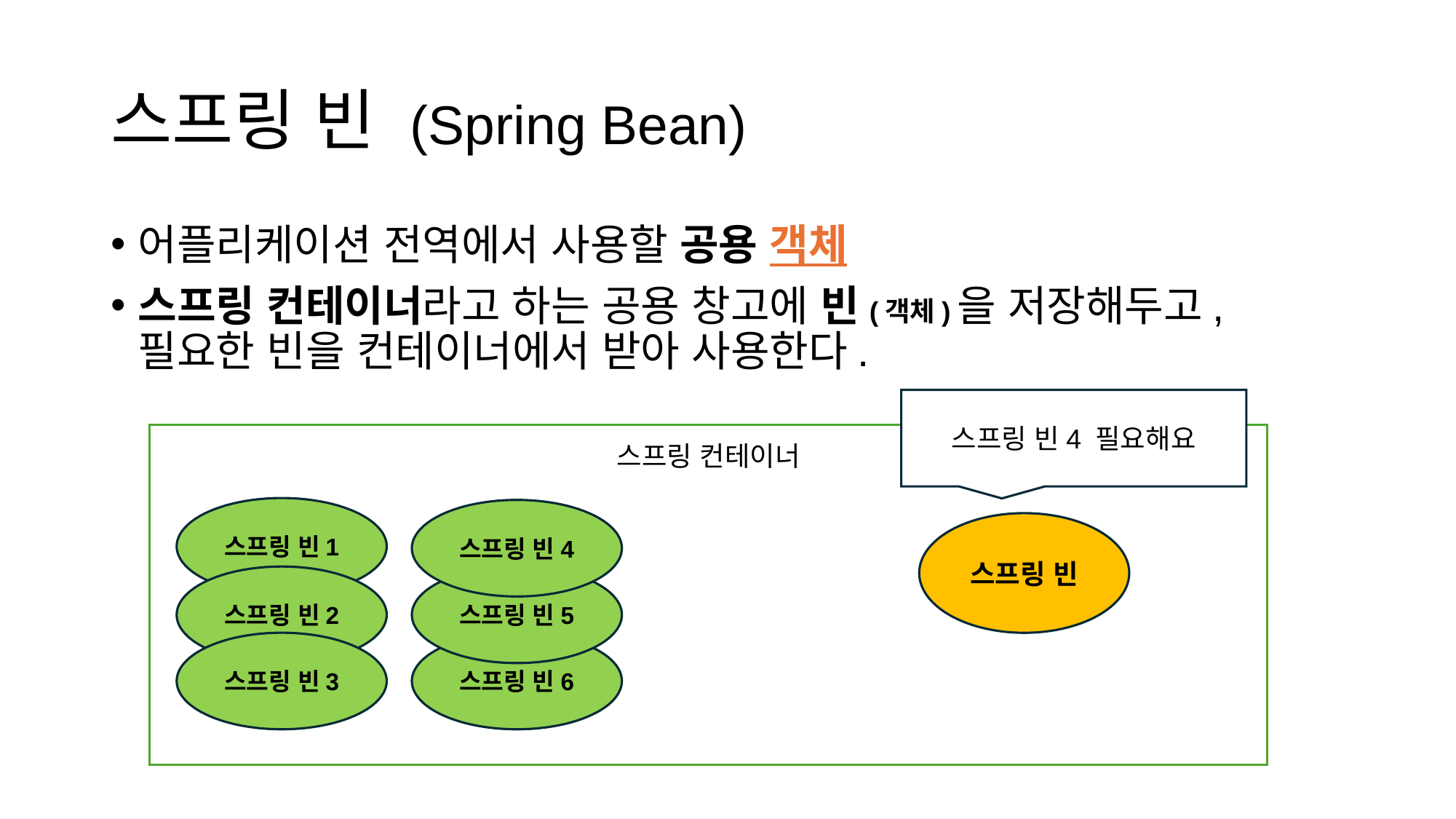

# 스프링 빈 (Spring Bean)
어플리케이션 전역에서 사용할 공용 객체
스프링 컨테이너라고 하는 공용 창고에 빈(객체)을 저장해두고,
필요한 빈을 컨테이너에서 받아 사용한다.
스프링 빈4 필요해요

스프링 컨테이너
스프링 빈1
스프링 빈4
스프링 빈
스프링 빈2
스프링 빈5
스프링 빈3
스프링 빈6